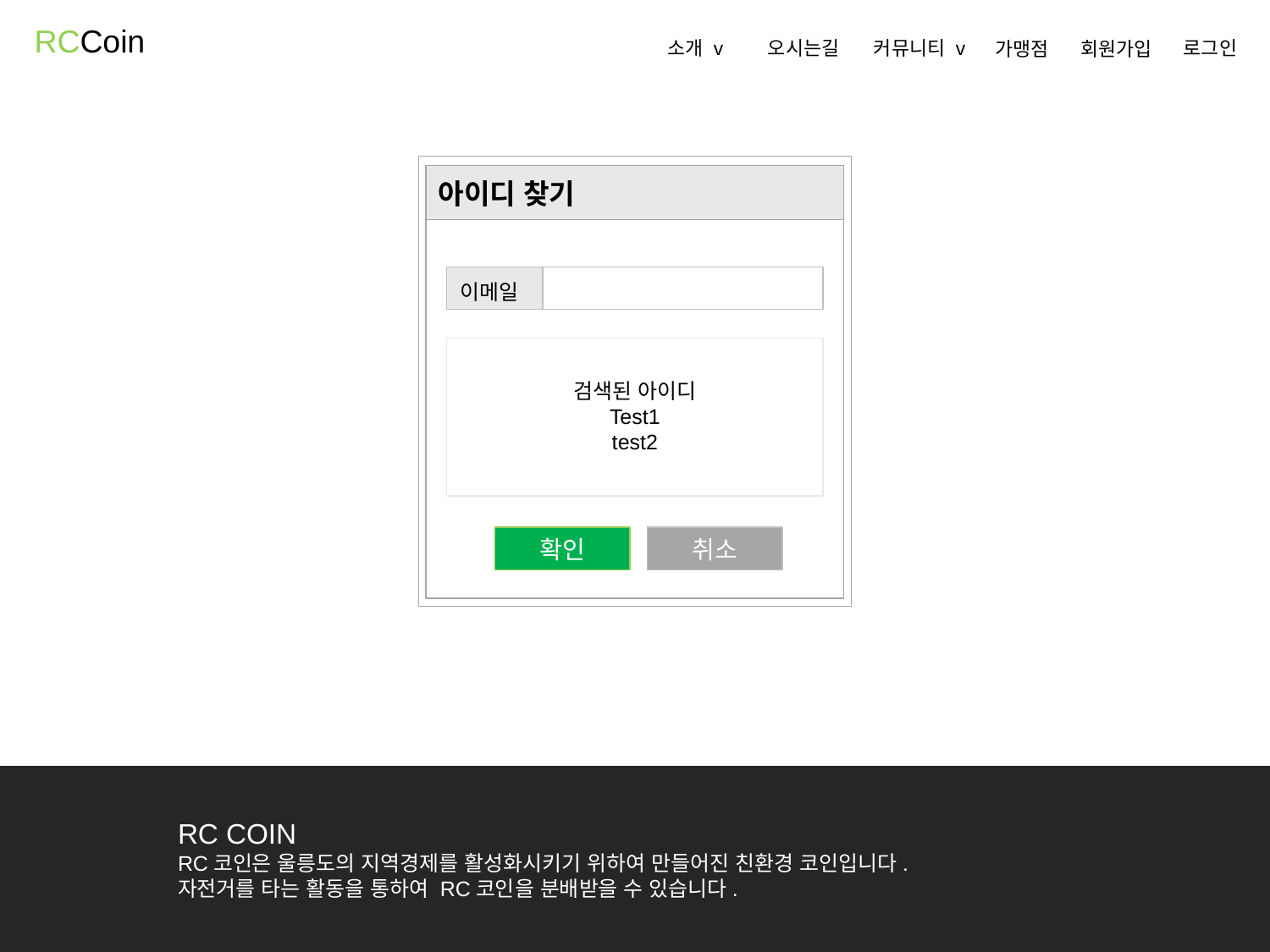

RCCoin
오시는길
소개 v
커뮤니티 v
로그인
가맹점
회원가입

아이디 찾기

이메일

확인
취소
검색된 아이디
Test1
test2

RC COIN
RC코인은 울릉도의 지역경제를 활성화시키기 위하여 만들어진 친환경 코인입니다.
자전거를 타는 활동을 통하여 RC코인을 분배받을 수 있습니다.